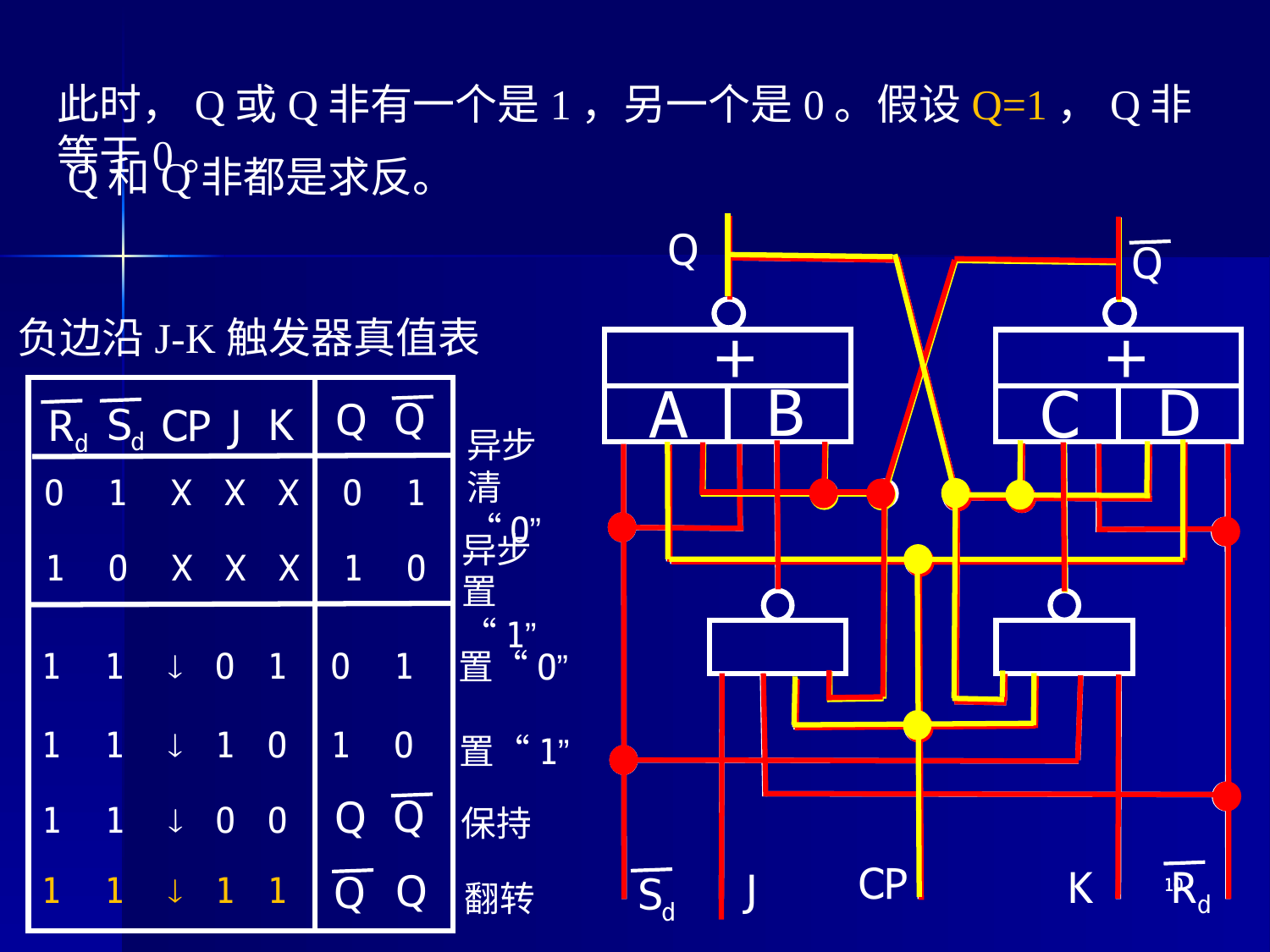

此时，Q或Q非有一个是1，另一个是0。假设Q=1，Q非等于0。
Q和Q非都是求反。

+

B
A

+

D
C

Q
Q
CP
Rd
K
J
Sd

负边沿J-K触发器真值表

Q
Q
Sd
K
CP
J
Rd
异步清“0”
异步置“1”
置“0”
置“1”
保持
翻转

0    1    X   X   X    0    1
1    0    X   X   X    1    0
1    1    ↓   0   1    0    1
1    1    ↓   1   0    1    0
Q
1    1    ↓   0   0
Q
Q
Q
1    1    ↓   1   1
10
10